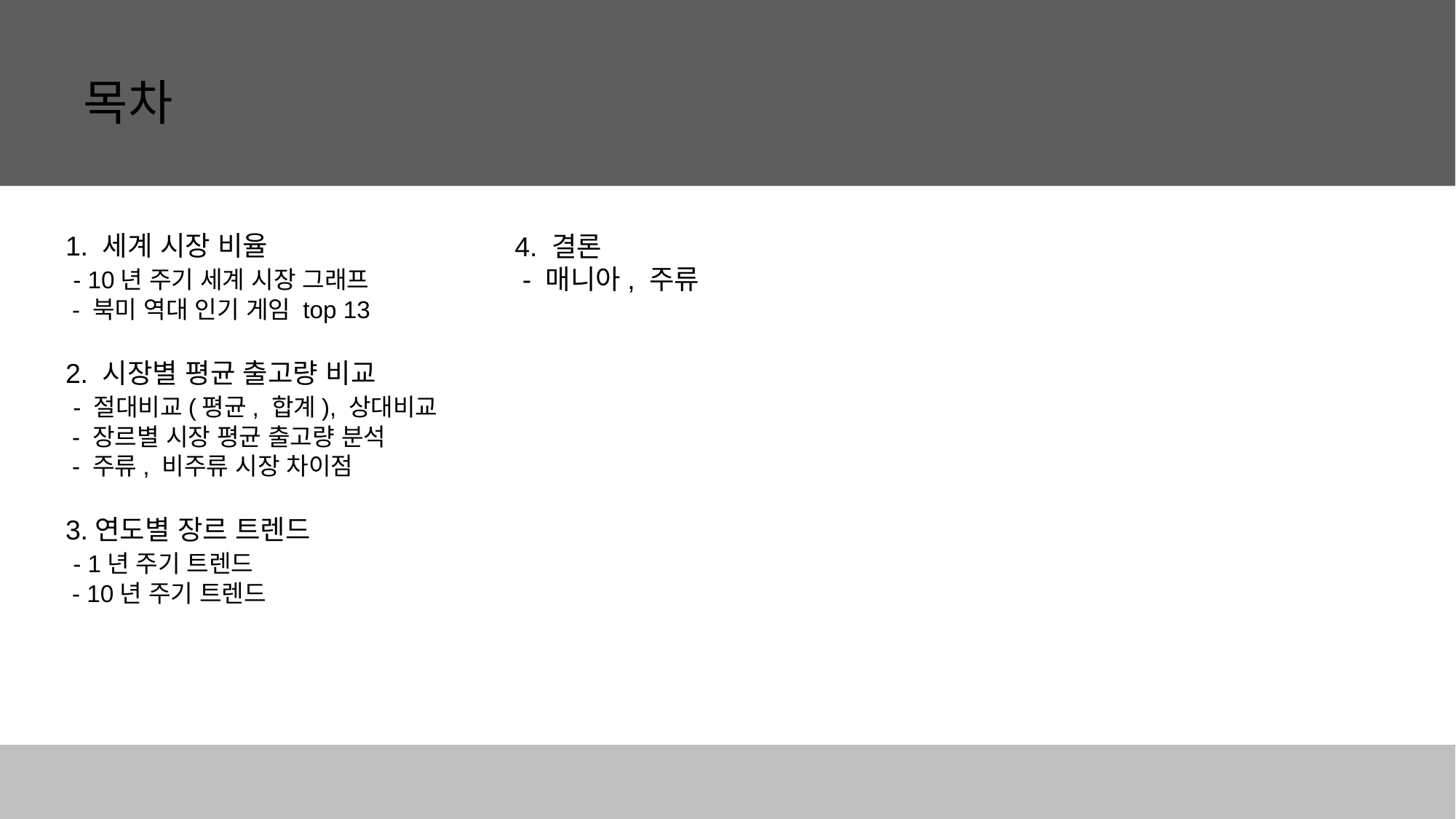

# 목차
1. 세계 시장 비율
 - 10년 주기 세계 시장 그래프
 - 북미 역대 인기 게임 top 13

2. 시장별 평균 출고량 비교
 - 절대비교(평균, 합계), 상대비교
 - 장르별 시장 평균 출고량 분석
 - 주류, 비주류 시장 차이점

3.연도별 장르 트렌드
 - 1년 주기 트렌드
 - 10년 주기 트렌드
4. 결론
 - 매니아, 주류